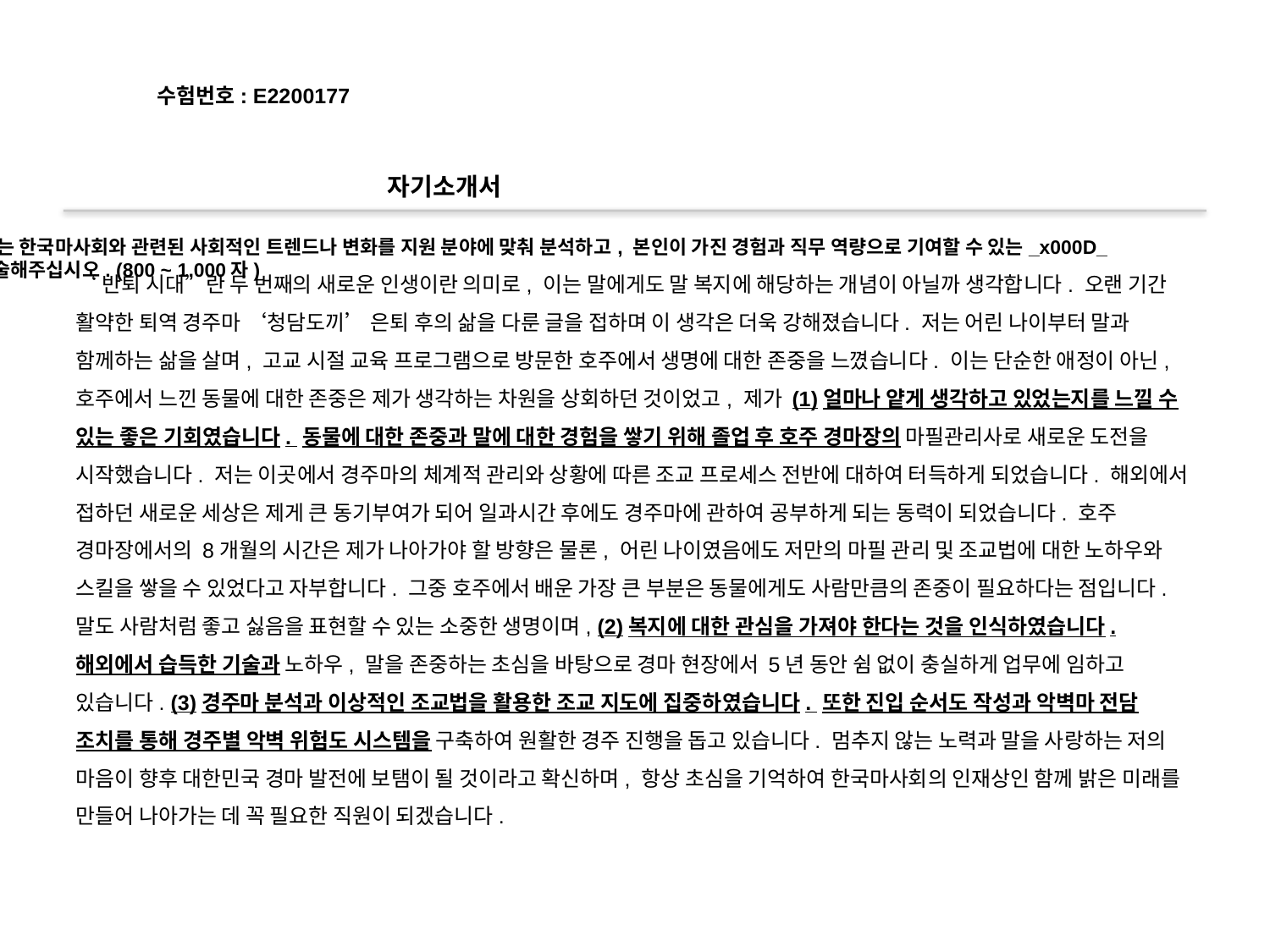

수험번호: E2200177
#

자기소개서

본인이 최근 관심을 갖고 있는 한국마사회와 관련된 사회적인 트렌드나 변화를 지원 분야에 맞춰 분석하고, 본인이 가진 경험과 직무 역량으로 기여할 수 있는_x000D_
바가 무엇인지 자세하게 기술해주십시오. (800 ~ 1,000자)

‘반퇴 시대’란 두 번째의 새로운 인생이란 의미로, 이는 말에게도 말 복지에 해당하는 개념이 아닐까 생각합니다. 오랜 기간 활약한 퇴역 경주마 ‘청담도끼’ 은퇴 후의 삶을 다룬 글을 접하며 이 생각은 더욱 강해졌습니다. 저는 어린 나이부터 말과 함께하는 삶을 살며, 고교 시절 교육 프로그램으로 방문한 호주에서 생명에 대한 존중을 느꼈습니다. 이는 단순한 애정이 아닌, 호주에서 느낀 동물에 대한 존중은 제가 생각하는 차원을 상회하던 것이었고, 제가 (1)얼마나 얕게 생각하고 있었는지를 느낄 수 있는 좋은 기회였습니다. 동물에 대한 존중과 말에 대한 경험을 쌓기 위해 졸업 후 호주 경마장의 마필관리사로 새로운 도전을 시작했습니다. 저는 이곳에서 경주마의 체계적 관리와 상황에 따른 조교 프로세스 전반에 대하여 터득하게 되었습니다. 해외에서 접하던 새로운 세상은 제게 큰 동기부여가 되어 일과시간 후에도 경주마에 관하여 공부하게 되는 동력이 되었습니다. 호주 경마장에서의 8개월의 시간은 제가 나아가야 할 방향은 물론, 어린 나이였음에도 저만의 마필 관리 및 조교법에 대한 노하우와 스킬을 쌓을 수 있었다고 자부합니다. 그중 호주에서 배운 가장 큰 부분은 동물에게도 사람만큼의 존중이 필요하다는 점입니다. 말도 사람처럼 좋고 싫음을 표현할 수 있는 소중한 생명이며, (2)복지에 대한 관심을 가져야 한다는 것을 인식하였습니다. 해외에서 습득한 기술과 노하우, 말을 존중하는 초심을 바탕으로 경마 현장에서 5년 동안 쉼 없이 충실하게 업무에 임하고 있습니다. (3)경주마 분석과 이상적인 조교법을 활용한 조교 지도에 집중하였습니다. 또한 진입 순서도 작성과 악벽마 전담 조치를 통해 경주별 악벽 위험도 시스템을 구축하여 원활한 경주 진행을 돕고 있습니다. 멈추지 않는 노력과 말을 사랑하는 저의 마음이 향후 대한민국 경마 발전에 보탬이 될 것이라고 확신하며, 항상 초심을 기억하여 한국마사회의 인재상인 함께 밝은 미래를 만들어 나아가는 데 꼭 필요한 직원이 되겠습니다.

자기소개서 기반 면접 질문 제안

(1) 호주 경마장에서 체계적 관리와 조교 프로세스를 어떻게 터득하셨나요?
(2) 호주에서 습득한 기술과 노하우로 경마 현장에서 어떻게 기여하고 있습니까?
(3) 경주별 악벽 위험도 시스템 구축 과정에서 어떤 어려움을 겪었나요?